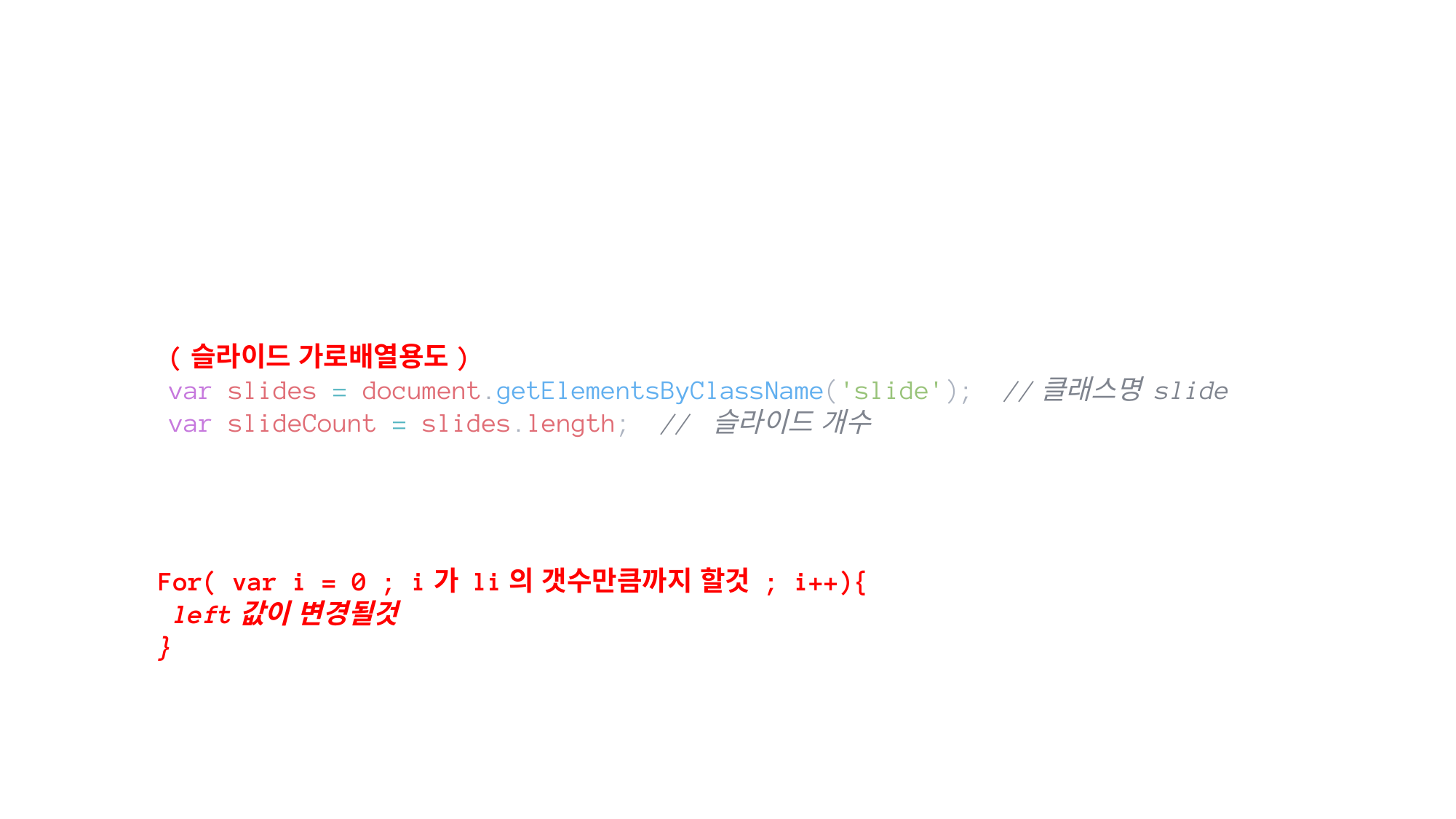

(슬라이드 가로배열용도)
var slides = document.getElementsByClassName('slide');  //클래스명 slide
var slideCount = slides.length;  // 슬라이드 개수

For( var i = 0 ; i가 li의 갯수만큼까지 할것 ; i++){
 left값이 변경될것
}